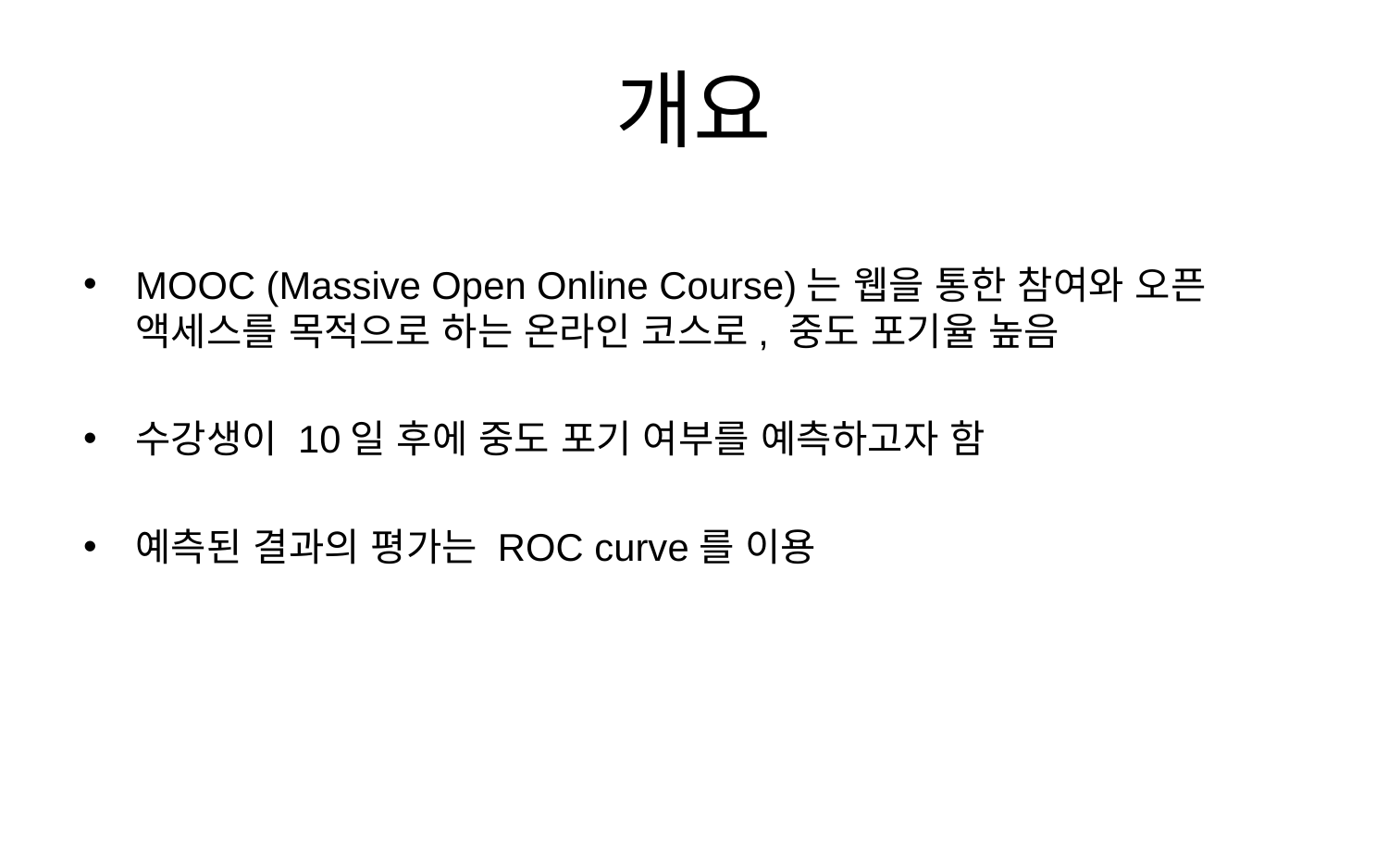

# 개요
MOOC (Massive Open Online Course)는 웹을 통한 참여와 오픈 액세스를 목적으로 하는 온라인 코스로, 중도 포기율 높음

수강생이 10일 후에 중도 포기 여부를 예측하고자 함

예측된 결과의 평가는 ROC curve를 이용